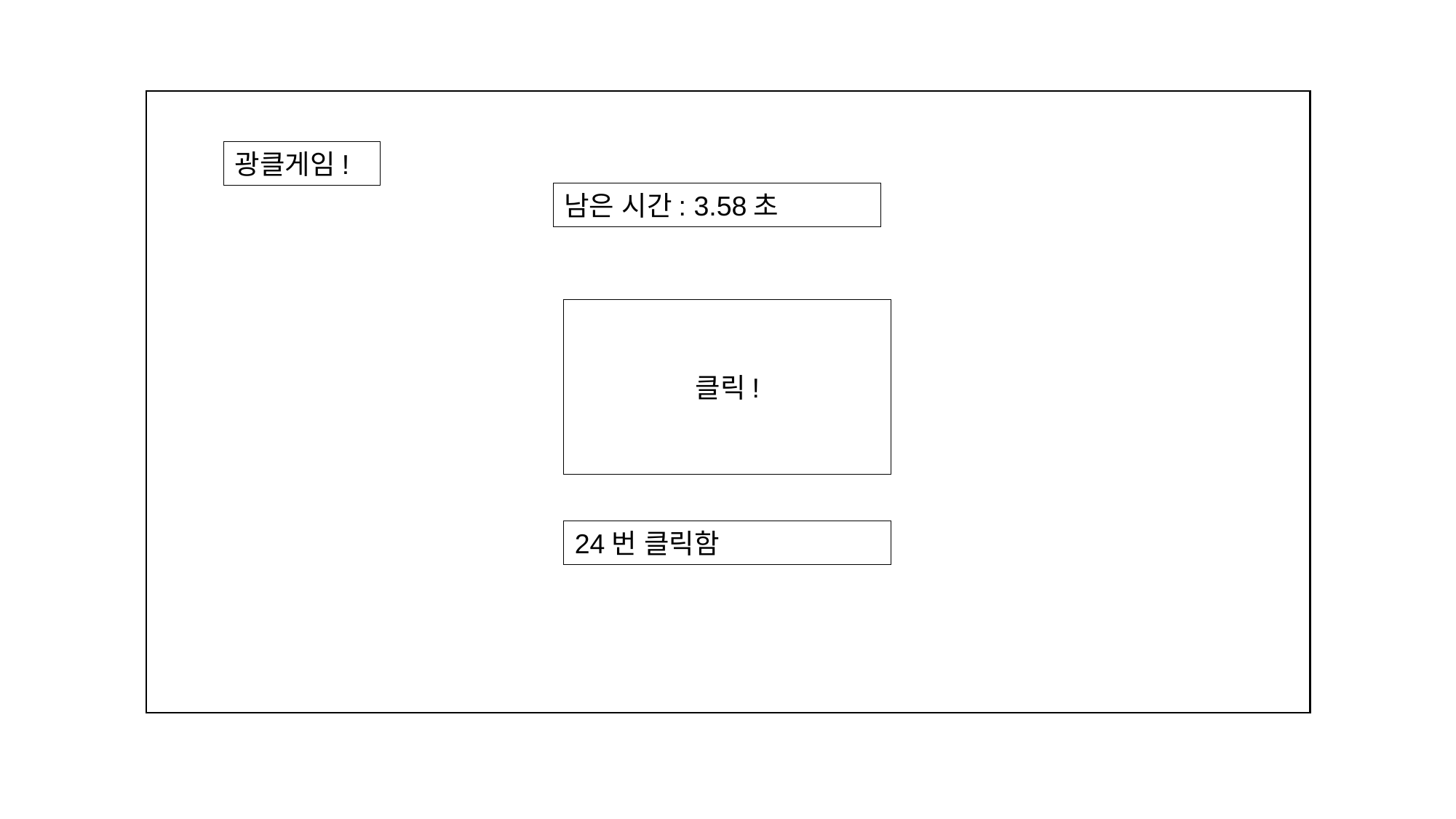

광클게임!
남은 시간: 3.58초

클릭!

24번 클릭함